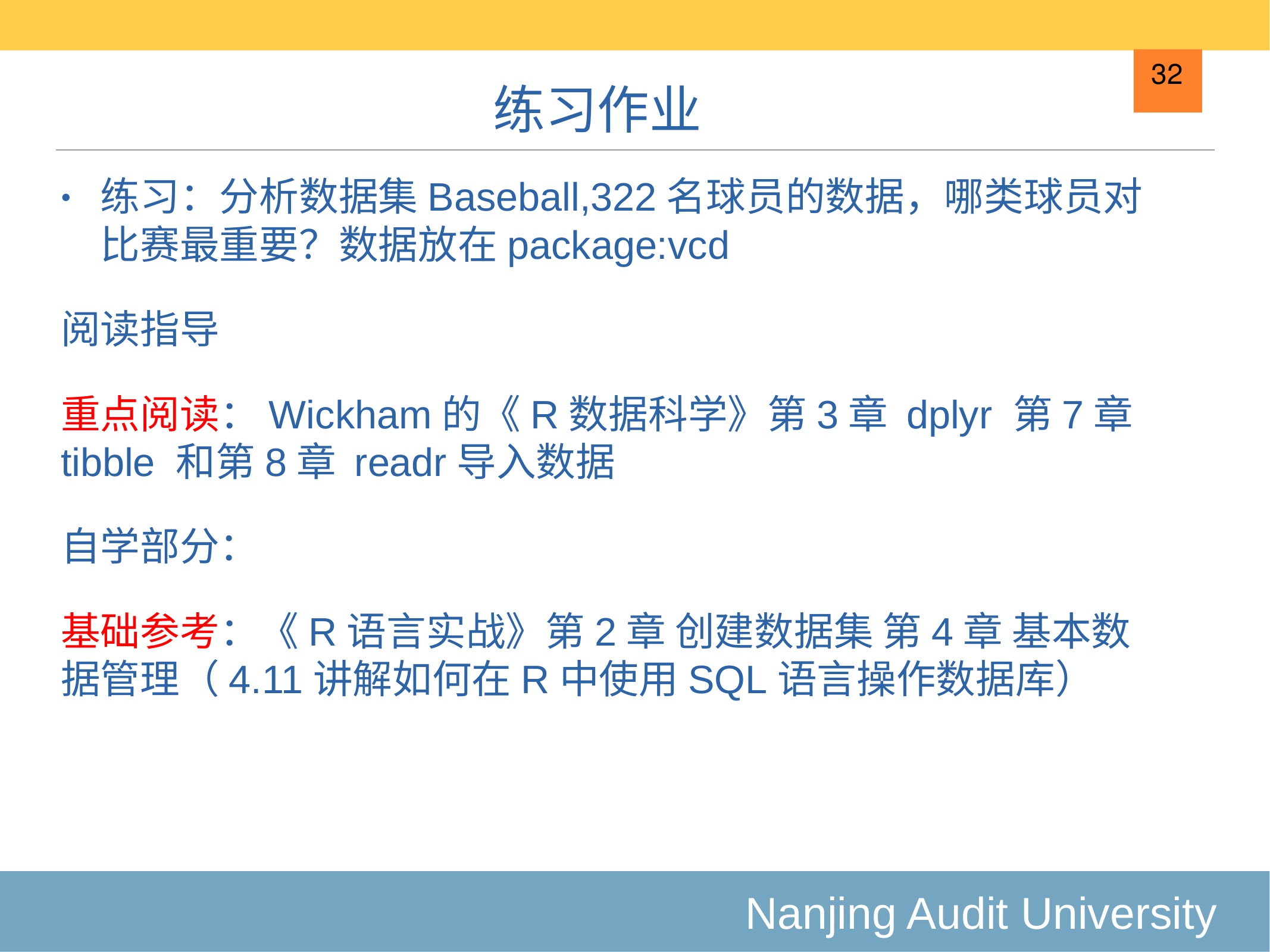

# 练习作业
32
练习：分析数据集Baseball,322名球员的数据，哪类球员对比赛最重要？数据放在package:vcd
阅读指导
重点阅读：Wickham的《R数据科学》第3章 dplyr 第7章 tibble 和第8章 readr导入数据
自学部分：
基础参考：《R语言实战》第2章 创建数据集 第4章 基本数据管理（4.11讲解如何在R中使用SQL语言操作数据库）